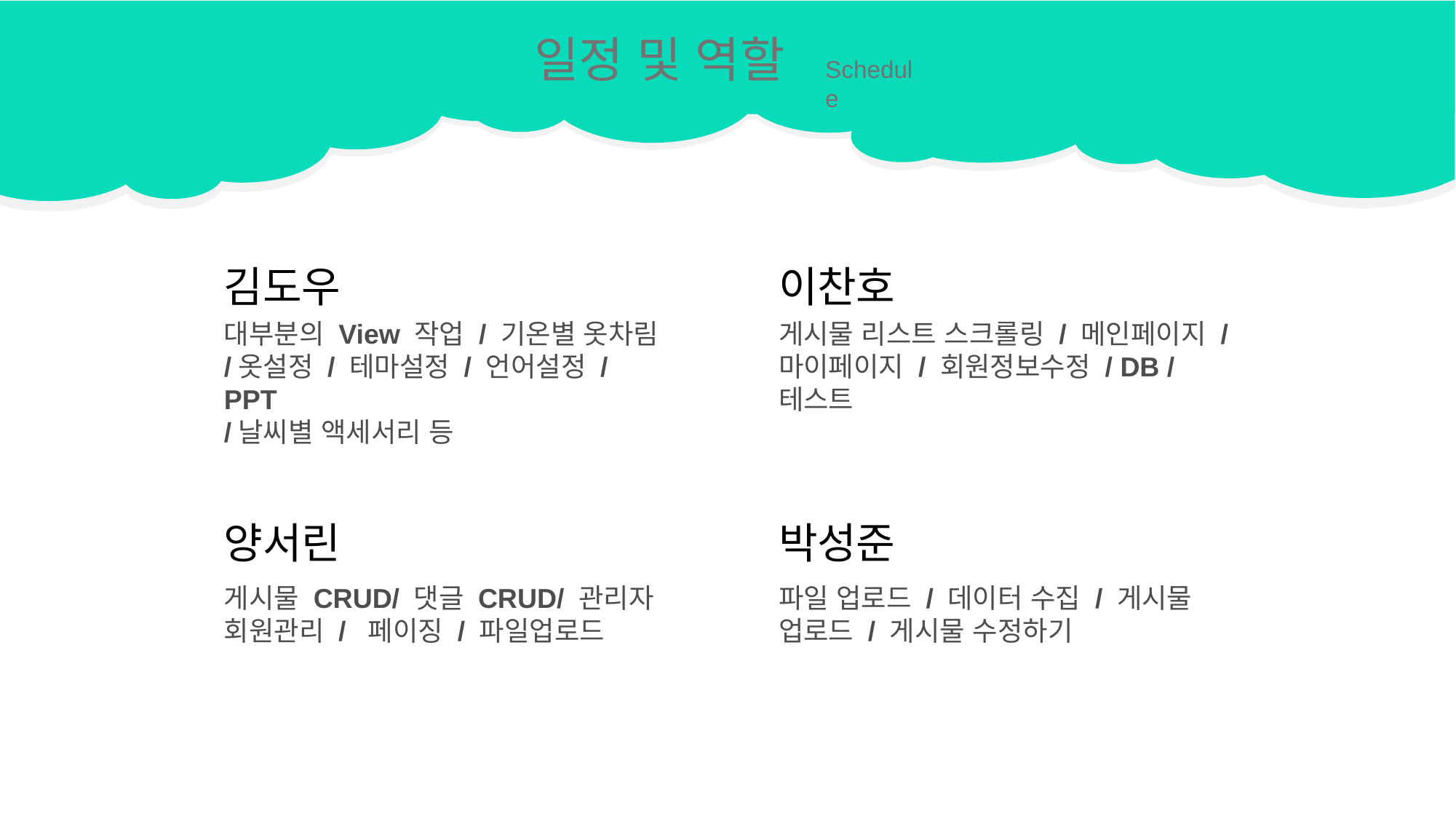

일정 및 역할
Schedule
김도우
이찬호
대부분의 View 작업 / 기온별 옷차림/옷설정 / 테마설정 / 언어설정 / PPT
/날씨별 액세서리 등

게시물 리스트 스크롤링 / 메인페이지 / 마이페이지 / 회원정보수정 / DB / 테스트
양서린
박성준
게시물 CRUD/ 댓글 CRUD/ 관리자 회원관리 /  페이징 / 파일업로드
파일 업로드 / 데이터 수집 / 게시물 업로드 / 게시물 수정하기